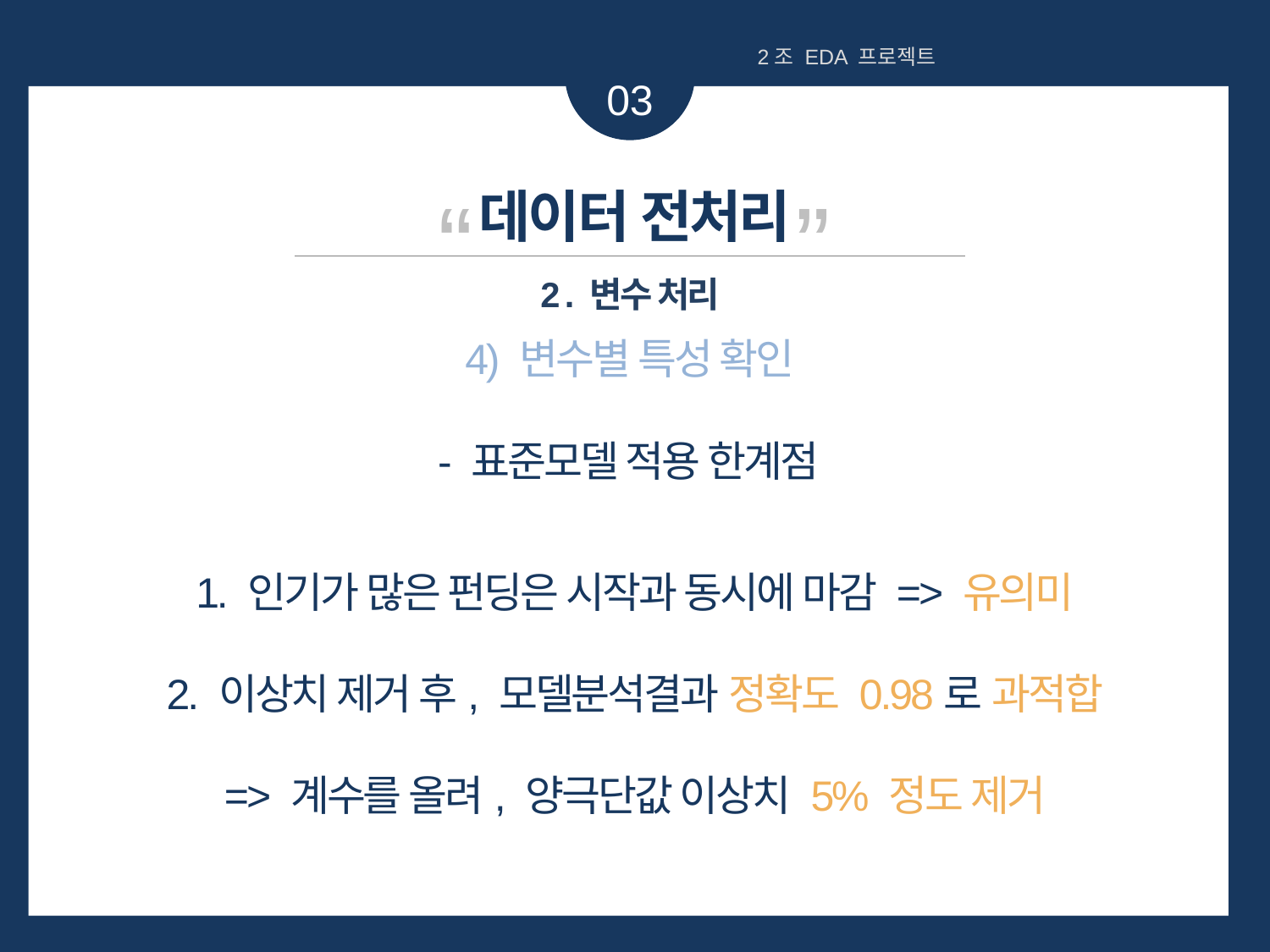

2조 EDA 프로젝트
03

“           ”
데이터 전처리
2 . 변수 처리
4) 변수별 특성 확인
- 표준모델 적용 한계점

1. 인기가 많은 펀딩은 시작과 동시에 마감 => 유의미
2. 이상치 제거 후, 모델분석결과 정확도 0.98로 과적합
=> 계수를 올려, 양극단값 이상치 5% 정도 제거